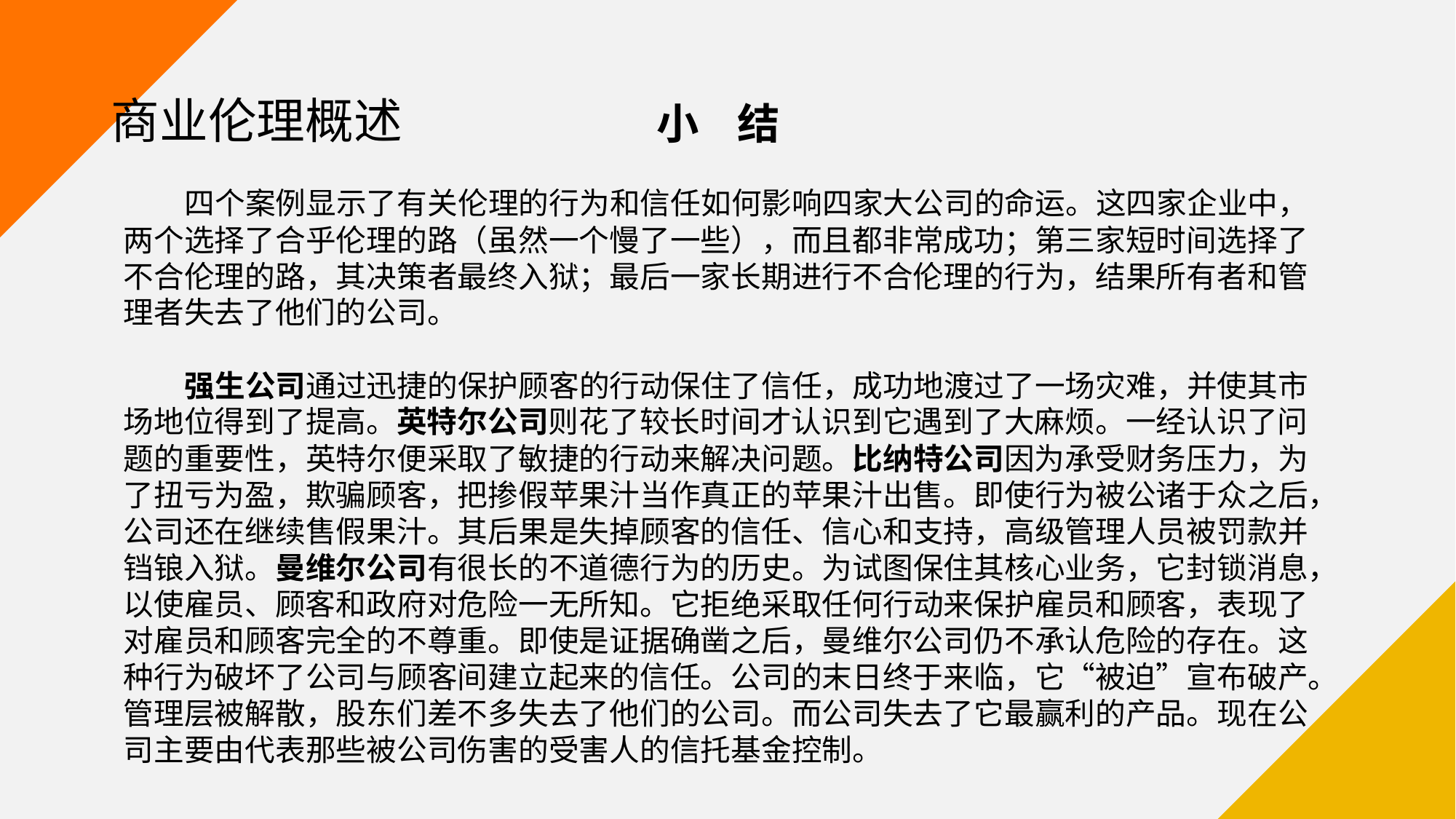

小    结

        四个案例显示了有关伦理的行为和信任如何影响四家大公司的命运。这四家企业中，两个选择了合乎伦理的路（虽然一个慢了一些），而且都非常成功；第三家短时间选择了不合伦理的路，其决策者最终入狱；最后一家长期进行不合伦理的行为，结果所有者和管理者失去了他们的公司。

        强生公司通过迅捷的保护顾客的行动保住了信任，成功地渡过了一场灾难，并使其市场地位得到了提高。英特尔公司则花了较长时间才认识到它遇到了大麻烦。一经认识了问题的重要性，英特尔便采取了敏捷的行动来解决问题。比纳特公司因为承受财务压力，为了扭亏为盈，欺骗顾客，把掺假苹果汁当作真正的苹果汁出售。即使行为被公诸于众之后，公司还在继续售假果汁。其后果是失掉顾客的信任、信心和支持，高级管理人员被罚款并铛锒入狱。曼维尔公司有很长的不道德行为的历史。为试图保住其核心业务，它封锁消息，以使雇员、顾客和政府对危险一无所知。它拒绝采取任何行动来保护雇员和顾客，表现了对雇员和顾客完全的不尊重。即使是证据确凿之后，曼维尔公司仍不承认危险的存在。这种行为破坏了公司与顾客间建立起来的信任。公司的末日终于来临，它“被迫”宣布破产。管理层被解散，股东们差不多失去了他们的公司。而公司失去了它最赢利的产品。现在公司主要由代表那些被公司伤害的受害人的信托基金控制。
# 商业伦理概述